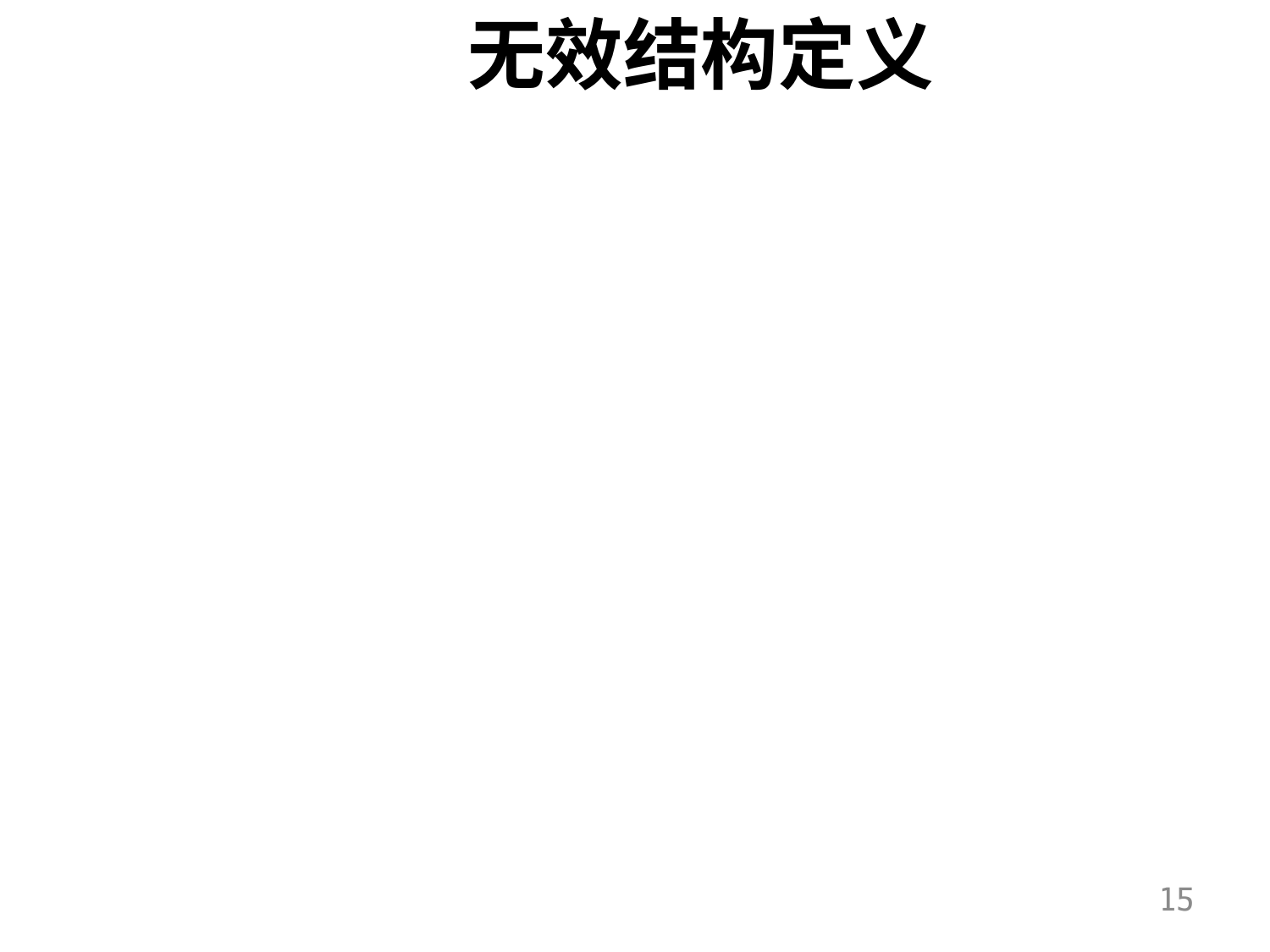

# 无效结构定义

结构成员不能是被描述的结构本身。
非法结构描述的例子：
	struct invalid
	{
    	int n;
    	struct invalid iv;
	};
15